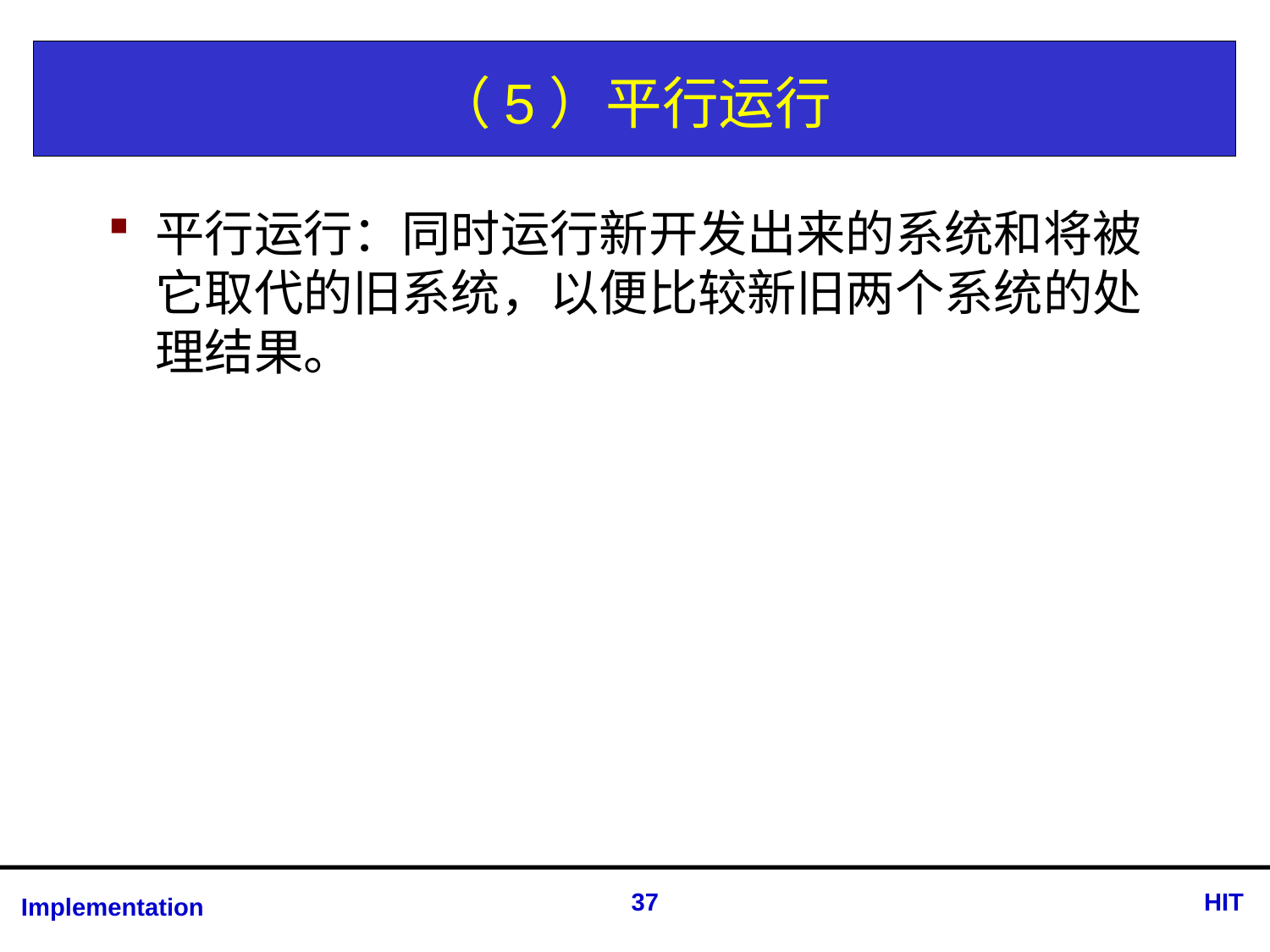

# （5）平行运行
平行运行：同时运行新开发出来的系统和将被它取代的旧系统，以便比较新旧两个系统的处理结果。